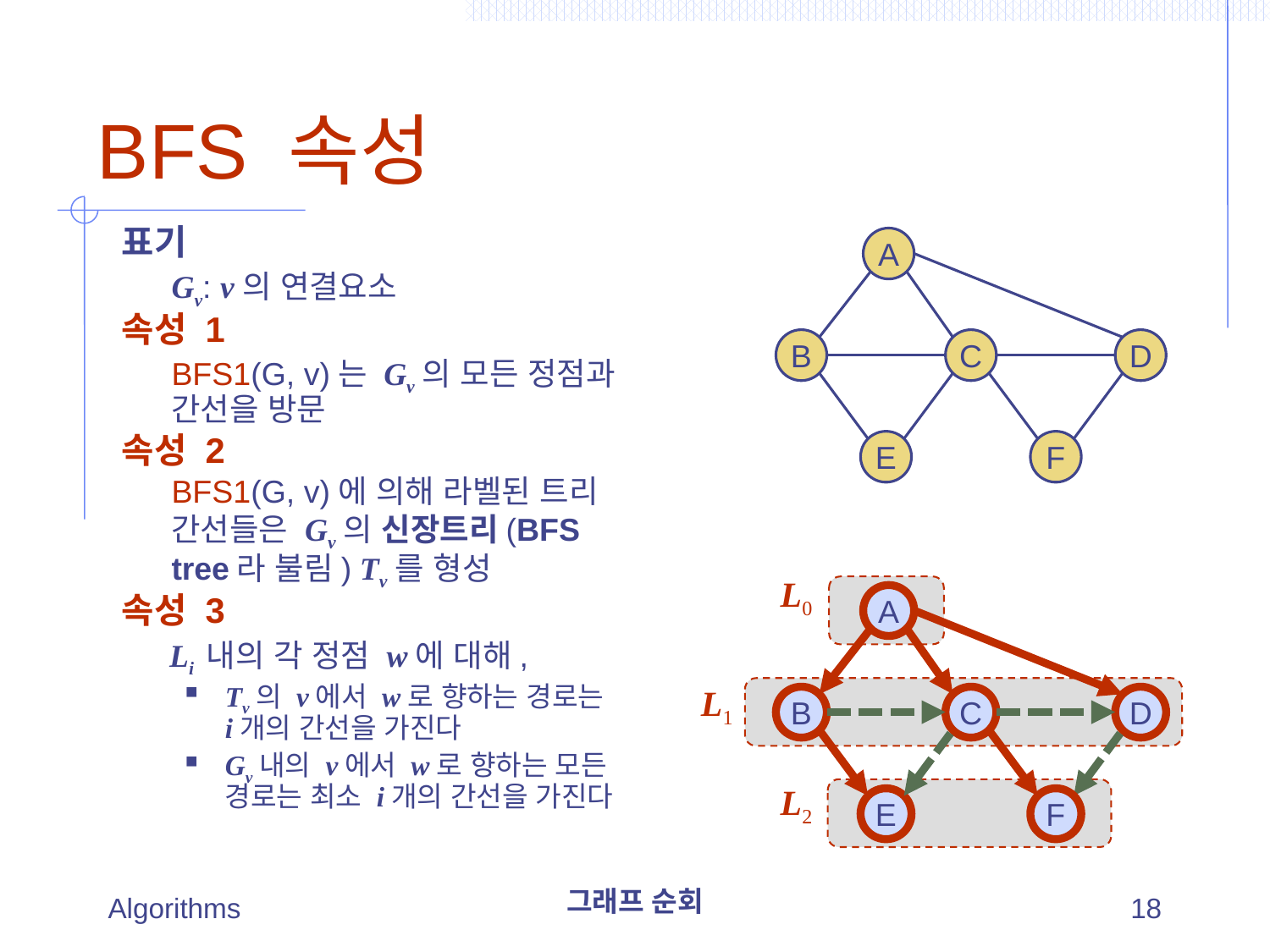

# BFS 속성
표기
	Gv: v의 연결요소
속성 1
	BFS1(G, v)는 Gv의 모든 정점과 간선을 방문
속성 2
	BFS1(G, v)에 의해 라벨된 트리 간선들은 Gv의 신장트리(BFS tree라 불림) Tv를 형성
속성 3
	Li 내의 각 정점 w에 대해,
Tv의 v에서 w로 향하는 경로는 i개의 간선을 가진다
Gv내의 v에서 w로 향하는 모든 경로는 최소 i개의 간선을 가진다
A
B
C
D
E
F
L0

A
L1

B
C
D
L2

E
F
Algorithms
그래프 순회
18